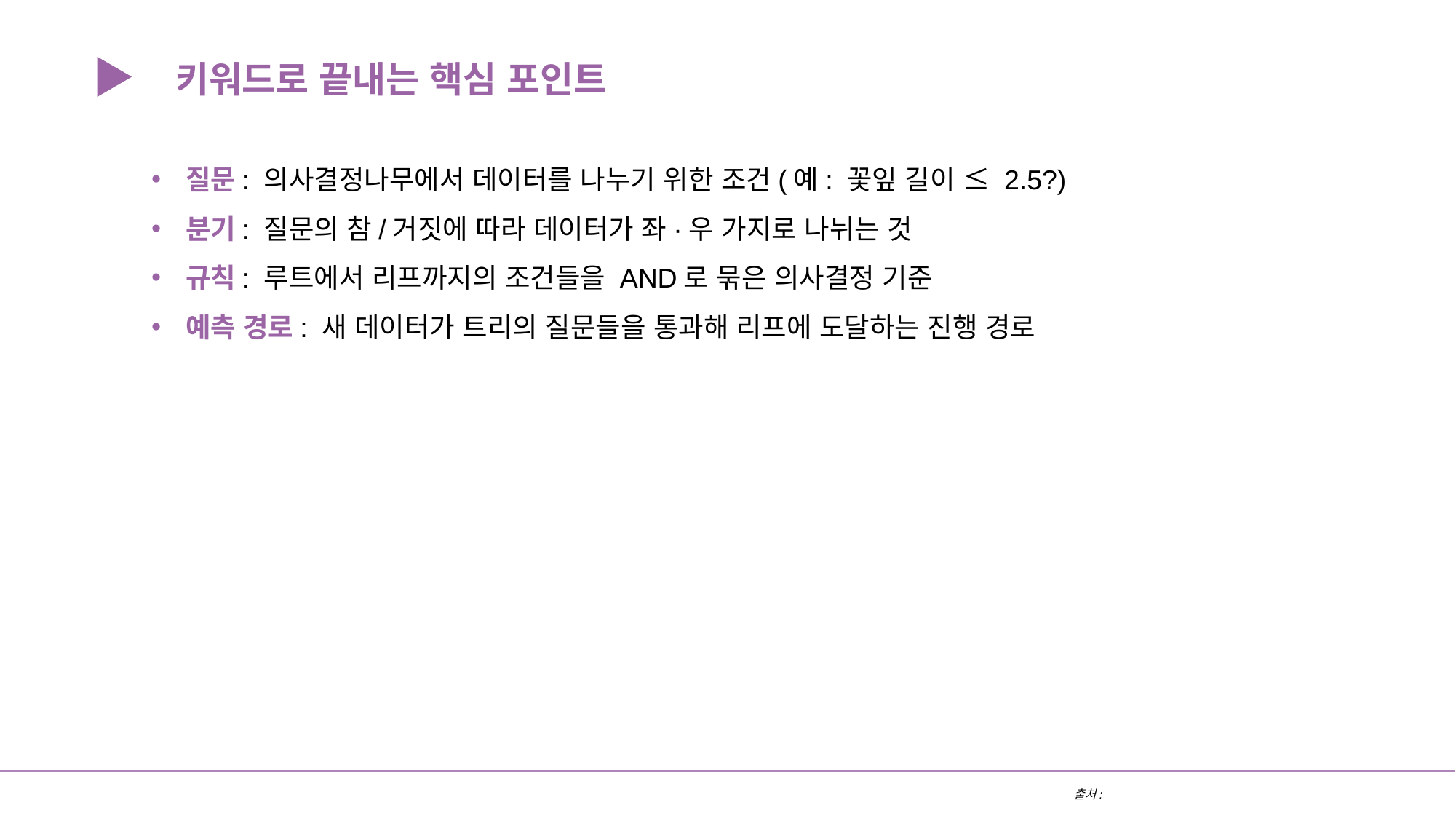

키워드로 끝내는 핵심 포인트

질문: 의사결정나무에서 데이터를 나누기 위한 조건(예: 꽃잎 길이 ≤ 2.5?)
분기: 질문의 참/거짓에 따라 데이터가 좌·우 가지로 나뉘는 것
규칙: 루트에서 리프까지의 조건들을 AND로 묶은 의사결정 기준
예측 경로: 새 데이터가 트리의 질문들을 통과해 리프에 도달하는 진행 경로
출처: